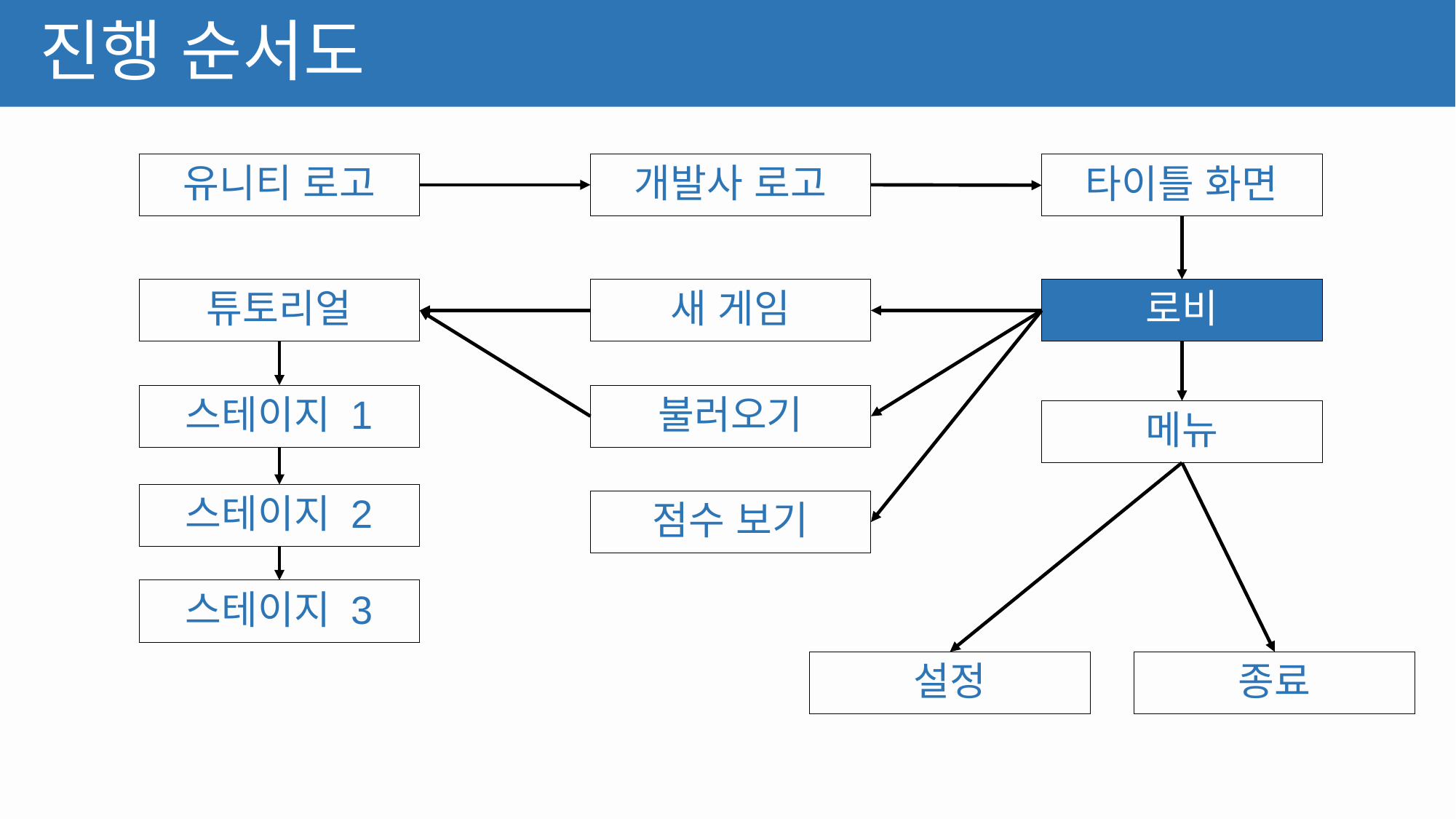

# 진행 순서도
유니티 로고
개발사 로고
타이틀 화면
튜토리얼
새 게임
로비
불러오기
스테이지 1
메뉴
스테이지 2
점수 보기
스테이지 3
종료
설정